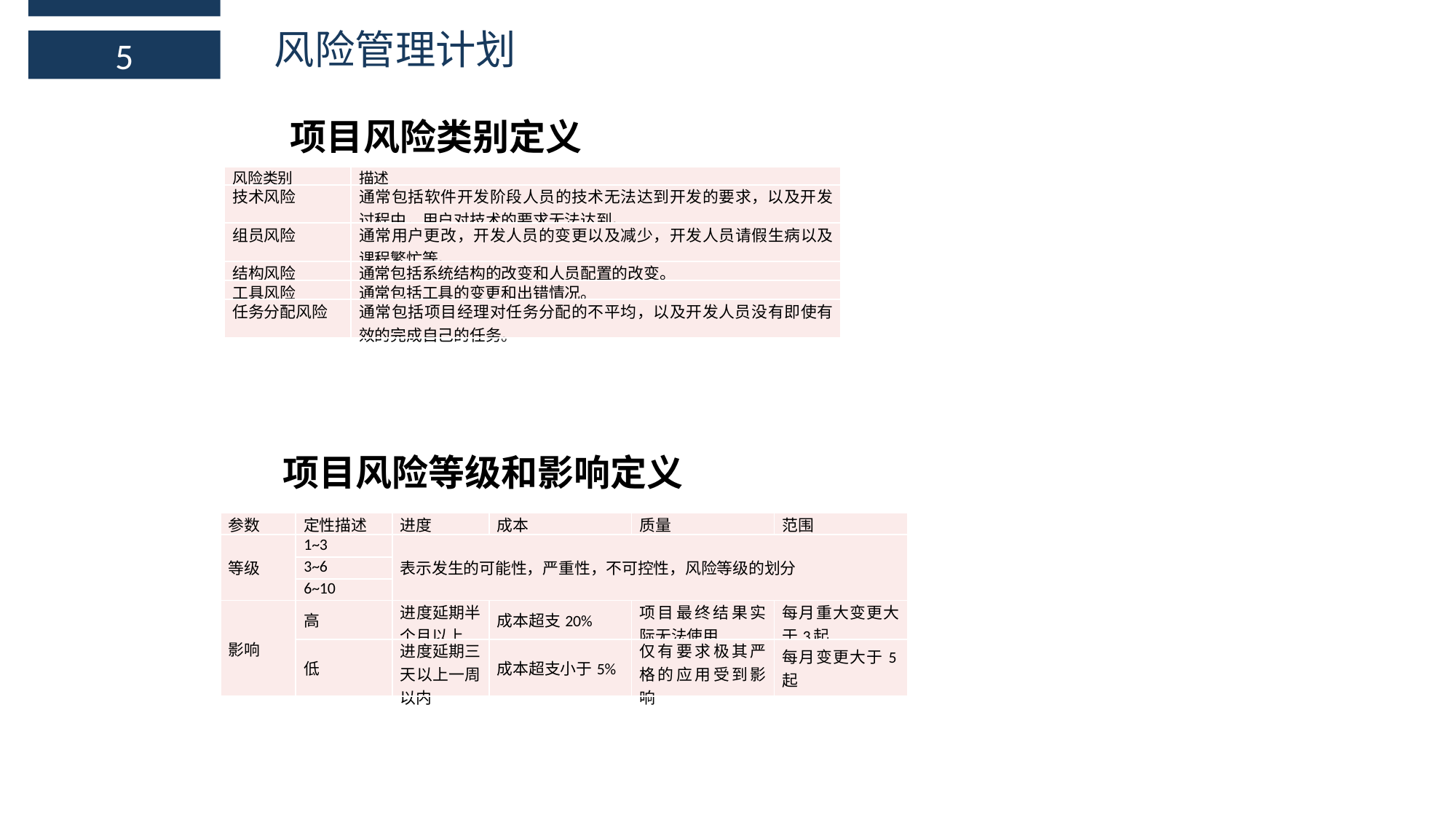

风险管理计划
5
项目风险类别定义
| 风险类别 | 描述 |
| --- | --- |
| 技术风险 | 通常包括软件开发阶段人员的技术无法达到开发的要求，以及开发过程中，用户对技术的要求无法达到。 |
| 组员风险 | 通常用户更改，开发人员的变更以及减少，开发人员请假生病以及课程繁忙等。 |
| 结构风险 | 通常包括系统结构的改变和人员配置的改变。 |
| 工具风险 | 通常包括工具的变更和出错情况。 |
| 任务分配风险 | 通常包括项目经理对任务分配的不平均，以及开发人员没有即使有效的完成自己的任务。 |
项目风险等级和影响定义
| 参数 | 定性描述 | 进度 | 成本 | 质量 | 范围 |
| --- | --- | --- | --- | --- | --- |
| 等级 | 1~3 | 表示发生的可能性，严重性，不可控性，风险等级的划分 |  |  |  |
|  | 3~6 |  |  |  |  |
|  | 6~10 |  |  |  |  |
| 影响 | 高 | 进度延期半个月以上 | 成本超支20% | 项目最终结果实际无法使用 | 每月重大变更大于3起 |
|  | 低 | 进度延期三天以上一周以内 | 成本超支小于5% | 仅有要求极其严格的应用受到影响 | 每月变更大于5起 |